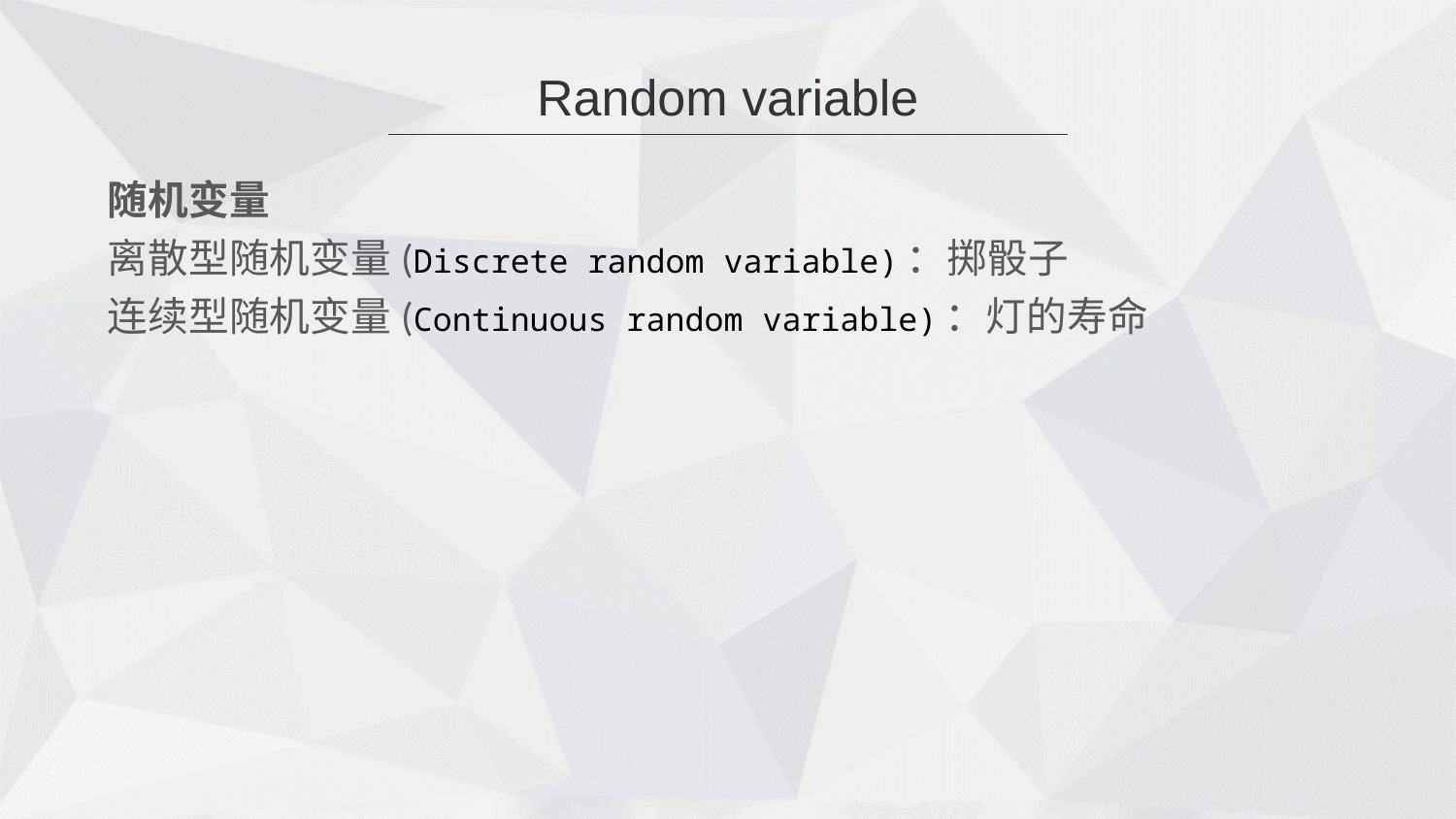

Random variable
随机变量
离散型随机变量(Discrete random variable)：掷骰子
连续型随机变量(Continuous random variable)：灯的寿命